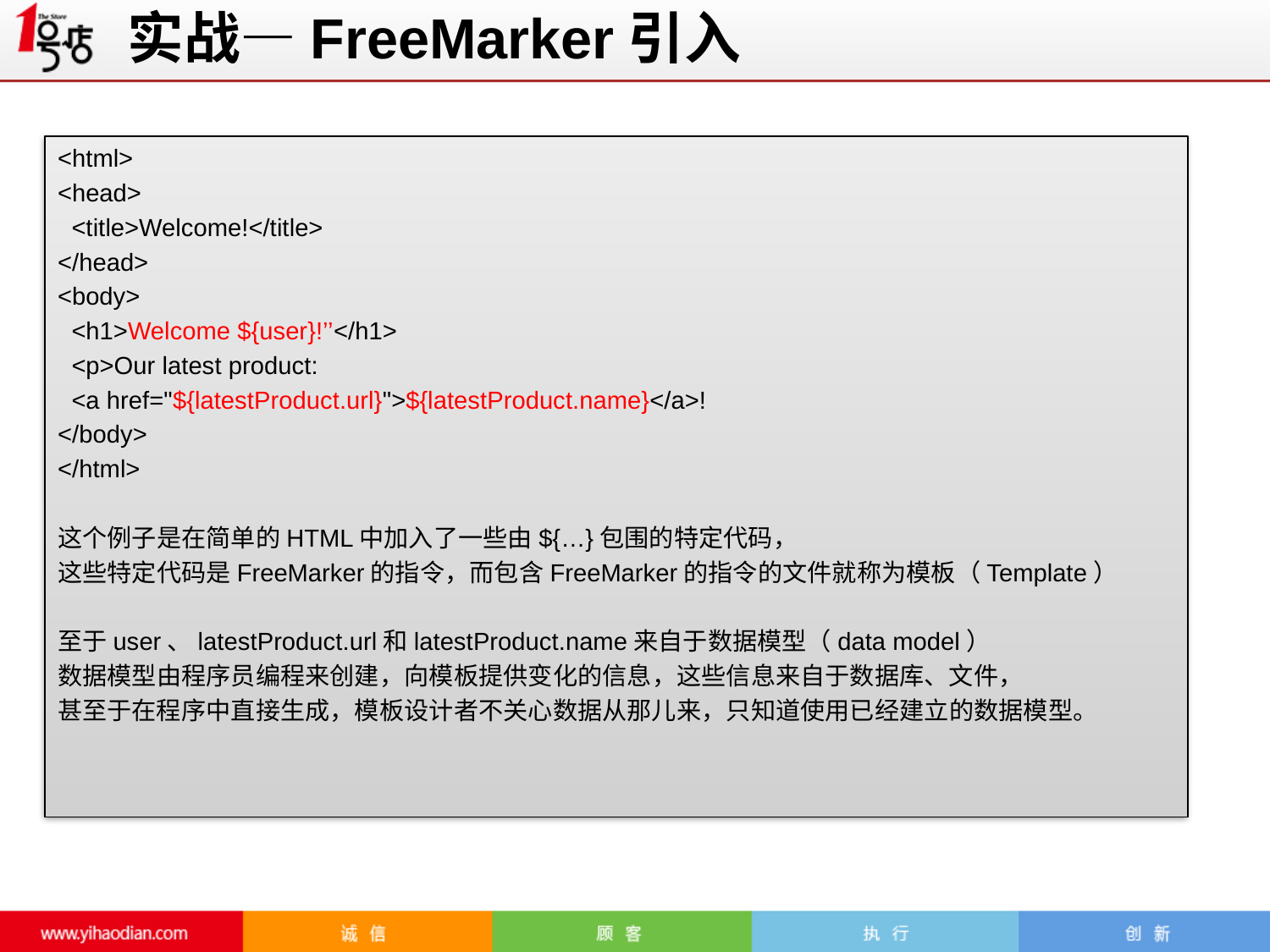

实战—FreeMarker引入
<html>
<head>
  <title>Welcome!</title>
</head>
<body>
  <h1>Welcome ${user}!’’</h1>
  <p>Our latest product:
  <a href="${latestProduct.url}">${latestProduct.name}</a>!
</body>
</html>

这个例子是在简单的HTML中加入了一些由${…}包围的特定代码，
这些特定代码是FreeMarker的指令，而包含FreeMarker的指令的文件就称为模板（Template）

至于user、latestProduct.url和latestProduct.name来自于数据模型（data model）
数据模型由程序员编程来创建，向模板提供变化的信息，这些信息来自于数据库、文件，
甚至于在程序中直接生成，模板设计者不关心数据从那儿来，只知道使用已经建立的数据模型。